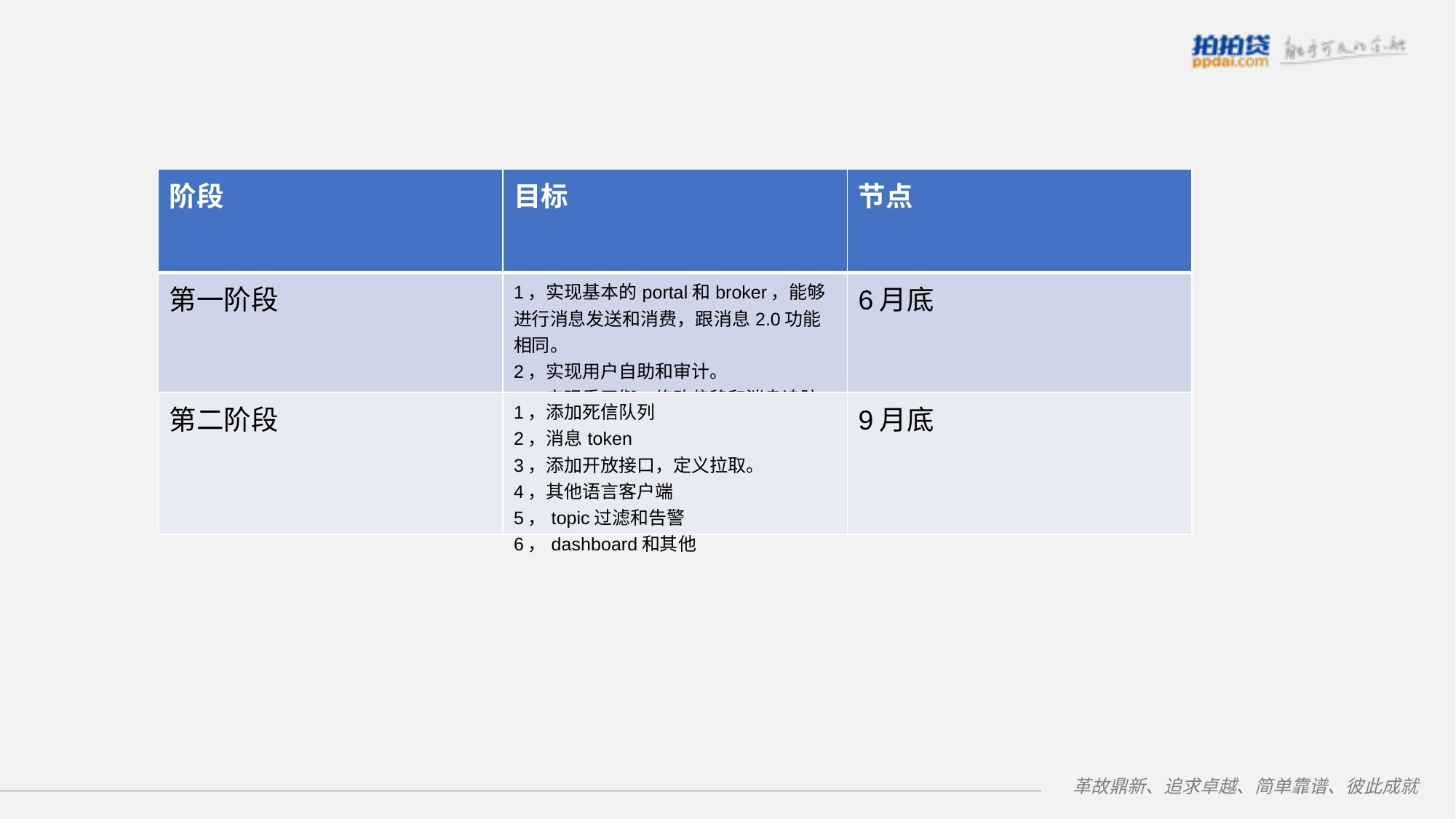

| 阶段 | 目标 | 节点 |
| --- | --- | --- |
| 第一阶段 | 1，实现基本的portal和broker，能够进行消息发送和消费，跟消息2.0功能相同。 2，实现用户自助和审计。 3，实现重平衡，修改偏移和消息追踪。 | 6月底 |
| 第二阶段 | 1，添加死信队列 2，消息token 3，添加开放接口，定义拉取。 4，其他语言客户端 5，topic过滤和告警 6，dashboard和其他 | 9月底 |
革故鼎新、追求卓越、简单靠谱、彼此成就